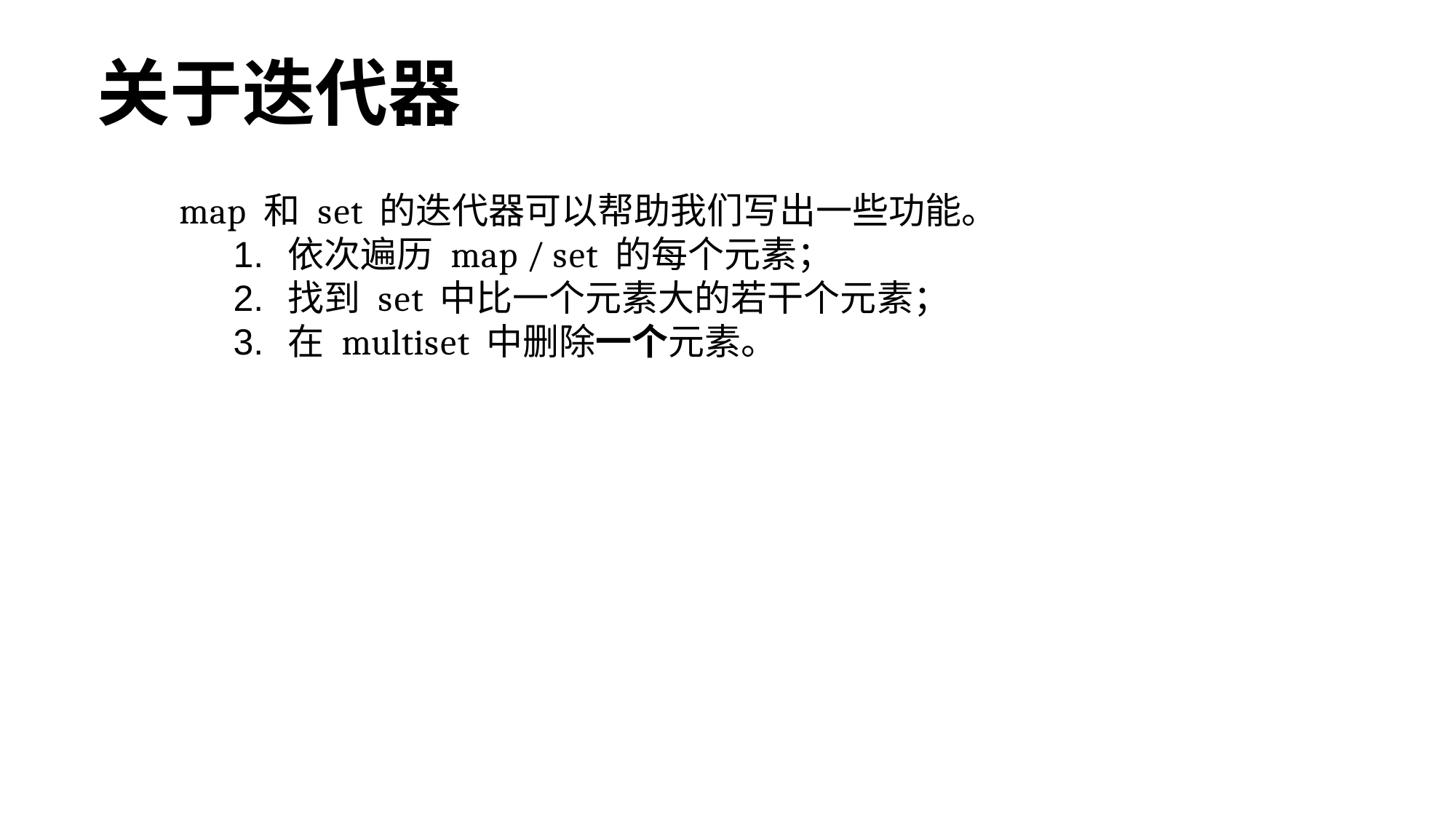

关于迭代器
map 和 set 的迭代器可以帮助我们写出一些功能。
依次遍历 map / set 的每个元素；
找到 set 中比一个元素大的若干个元素；
在 multiset 中删除一个元素。